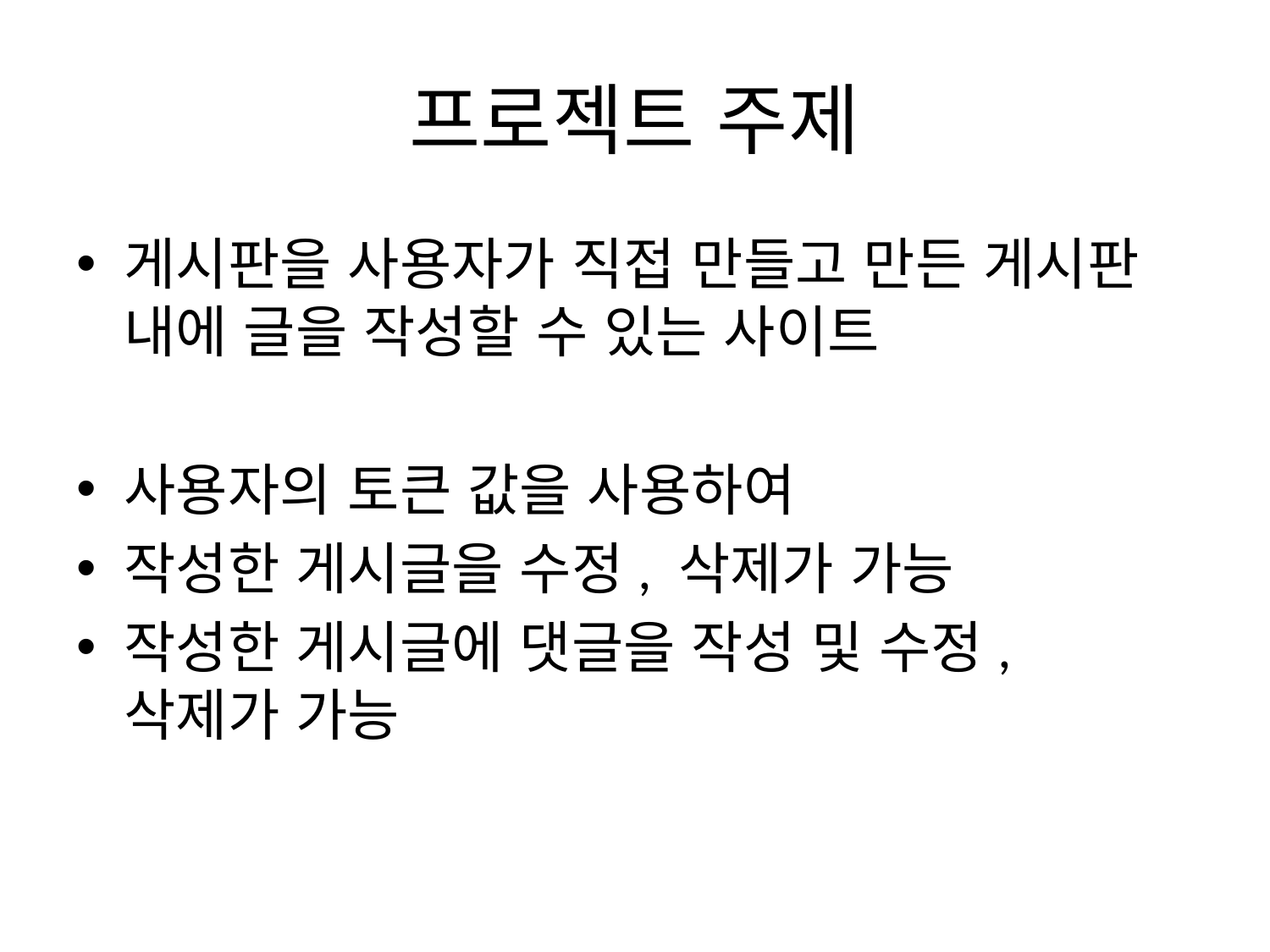

# 프로젝트 주제
게시판을 사용자가 직접 만들고 만든 게시판 내에 글을 작성할 수 있는 사이트

사용자의 토큰 값을 사용하여
작성한 게시글을 수정, 삭제가 가능
작성한 게시글에 댓글을 작성 및 수정, 삭제가 가능